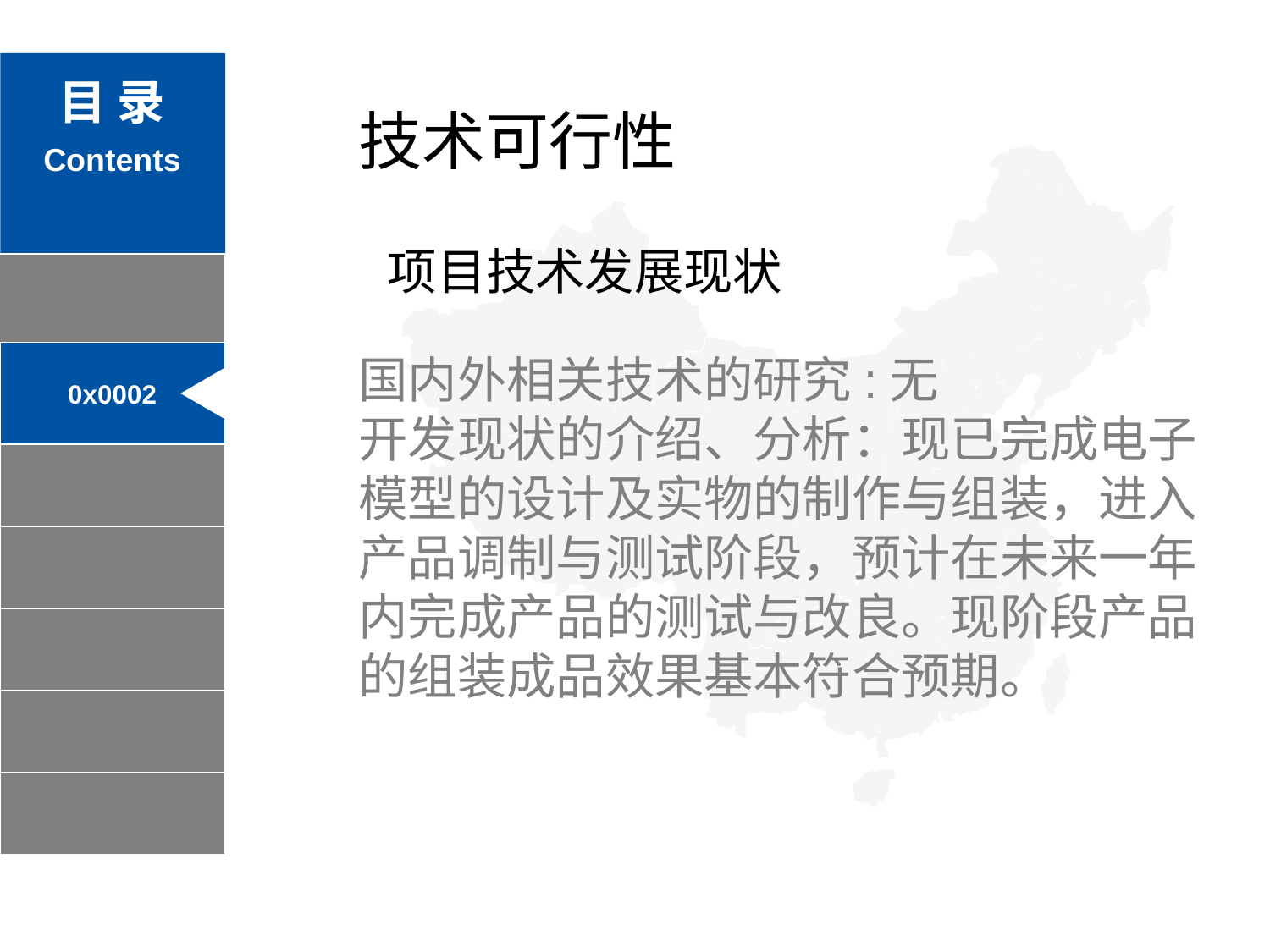

目 录
Contents
技术可行性
项目技术发展现状

0x0002
国内外相关技术的研究:无
开发现状的介绍、分析：现已完成电子模型的设计及实物的制作与组装，进入产品调制与测试阶段，预计在未来一年内完成产品的测试与改良。现阶段产品的组装成品效果基本符合预期。